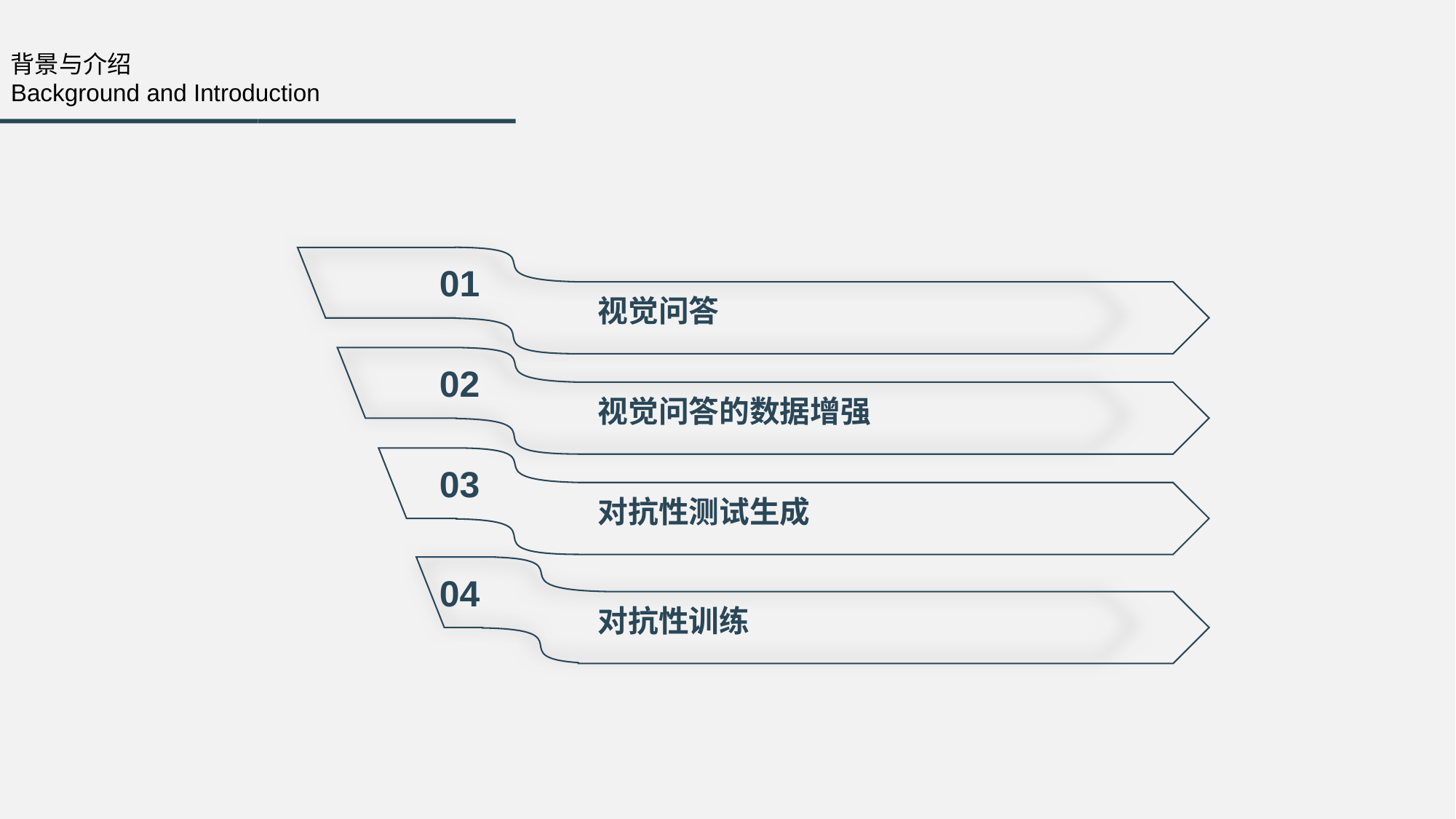

背景与介绍
Background and Introduction

01
视觉问答

02
视觉问答的数据增强

03
对抗性测试生成

04
对抗性训练